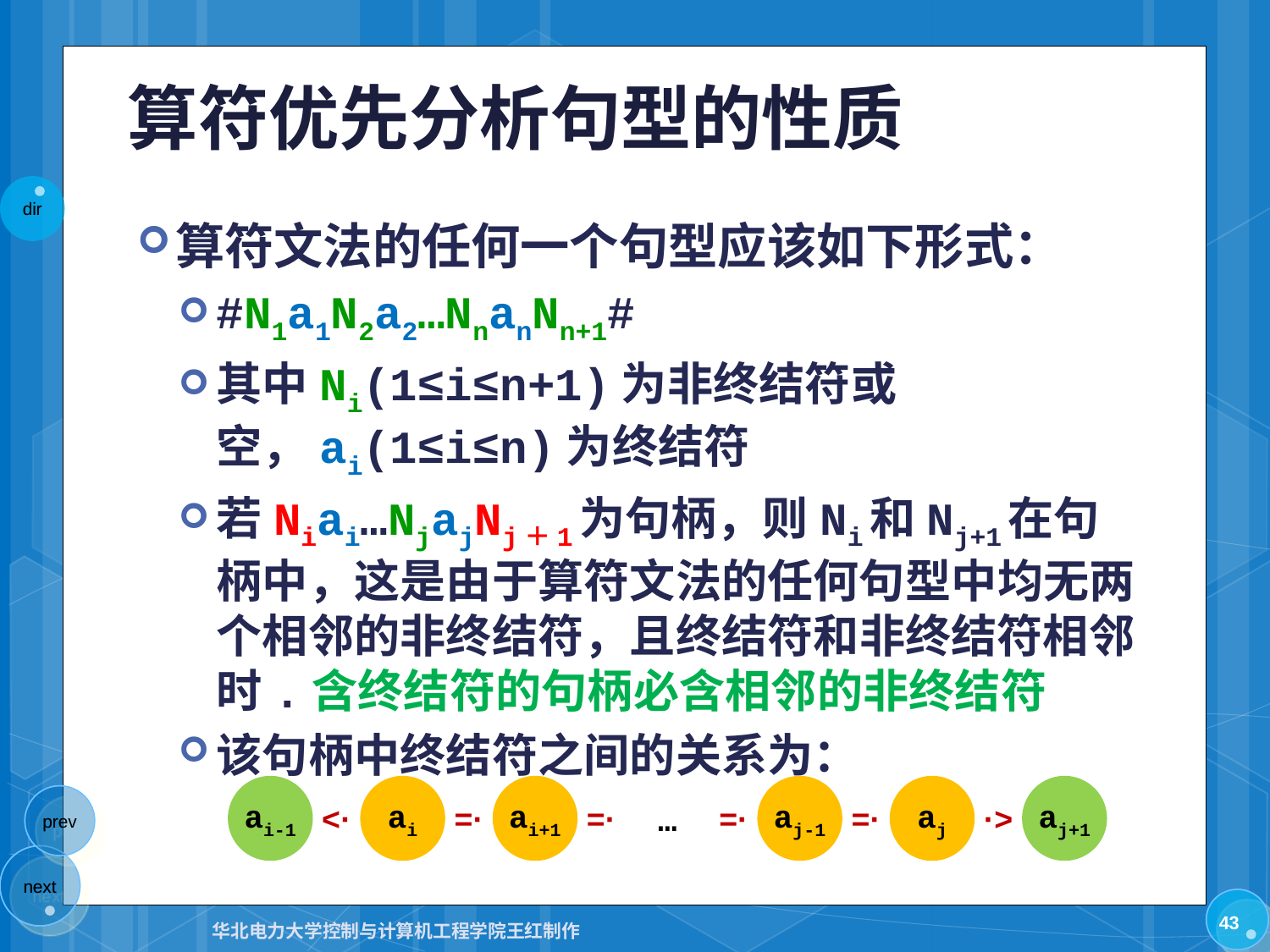

# 算符优先分析句型的性质
算符文法的任何一个句型应该如下形式：
#N1a1N2a2…NnanNn+1#
其中Ni(1≤i≤n+1)为非终结符或空，ai(1≤i≤n)为终结符
若Niai…NjajNj＋1为句柄，则Ni和Nj+1在句柄中，这是由于算符文法的任何句型中均无两个相邻的非终结符，且终结符和非终结符相邻时.含终结符的句柄必含相邻的非终结符
该句柄中终结符之间的关系为：
ai-1
ai
ai+1
…
aj-1
aj
aj+1
<·
=·
=·
=·
=·
·>
43
华北电力大学控制与计算机工程学院王红制作